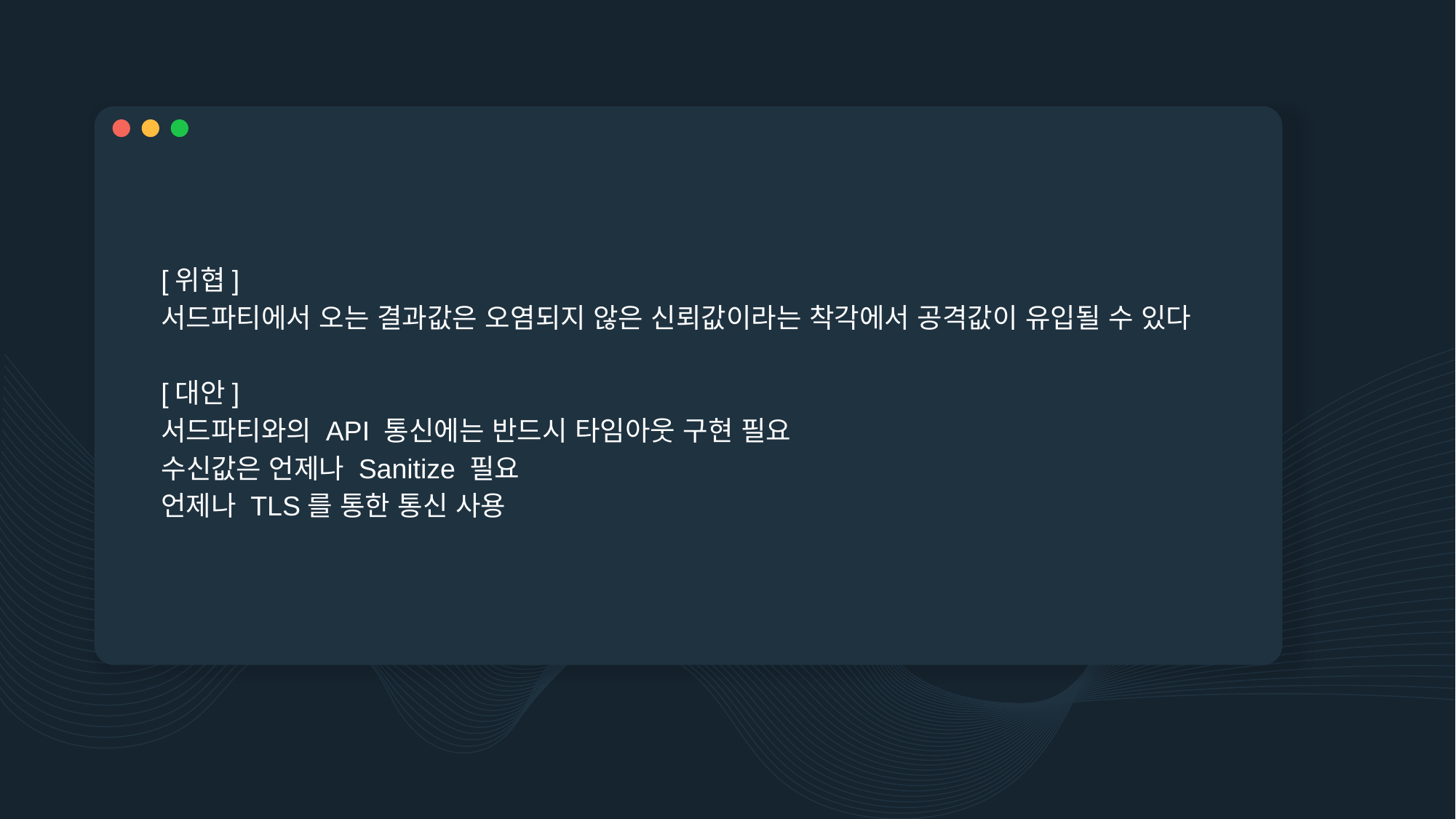

#

[위협]
서드파티에서 오는 결과값은 오염되지 않은 신뢰값이라는 착각에서 공격값이 유입될 수 있다
[대안]
서드파티와의 API 통신에는 반드시 타임아웃 구현 필요
수신값은 언제나 Sanitize 필요
언제나 TLS를 통한 통신 사용